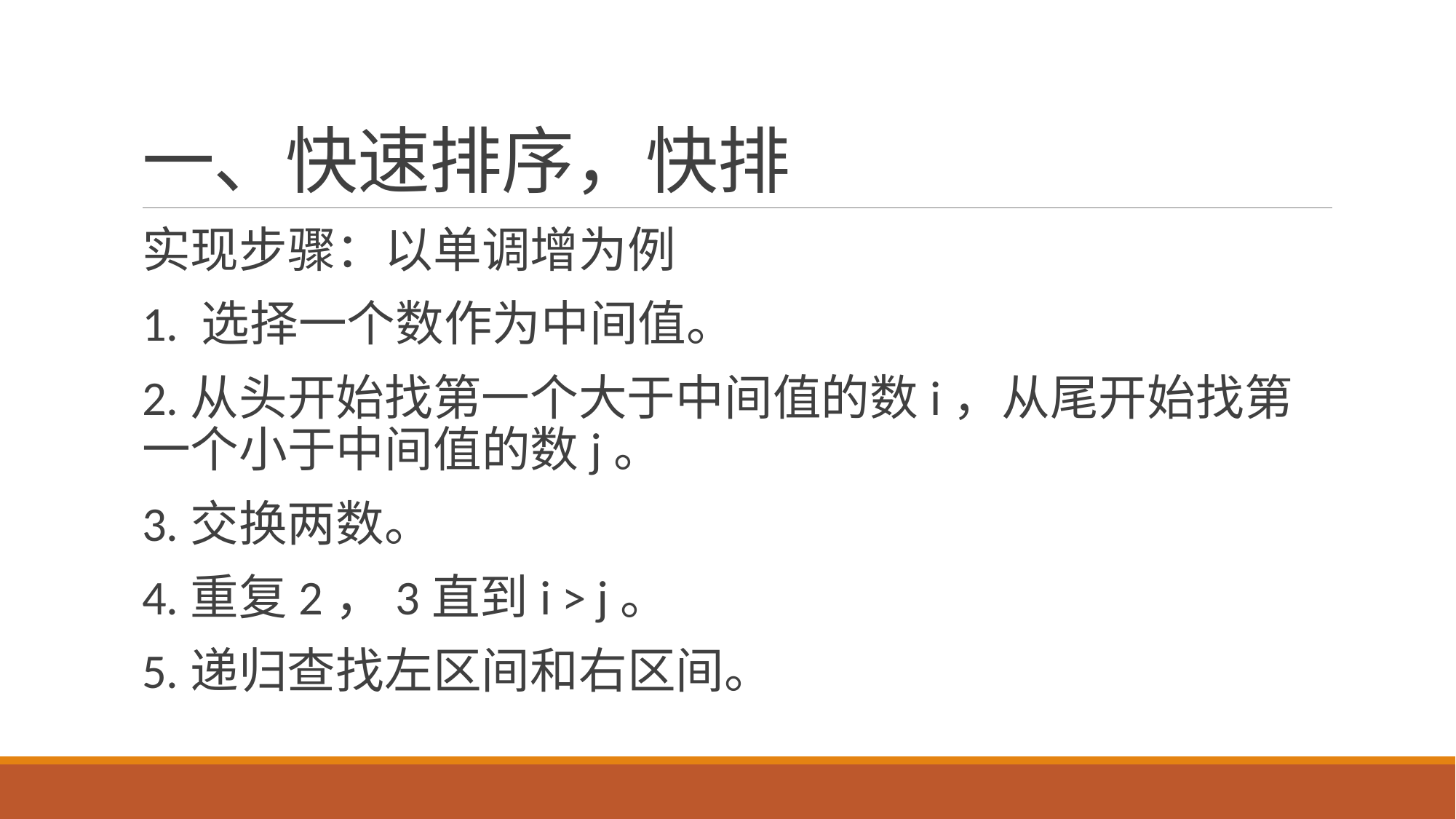

# 一、快速排序，快排
实现步骤：以单调增为例
1. 选择一个数作为中间值。
2.从头开始找第一个大于中间值的数i，从尾开始找第一个小于中间值的数j。
3.交换两数。
4.重复2，3直到i > j。
5.递归查找左区间和右区间。